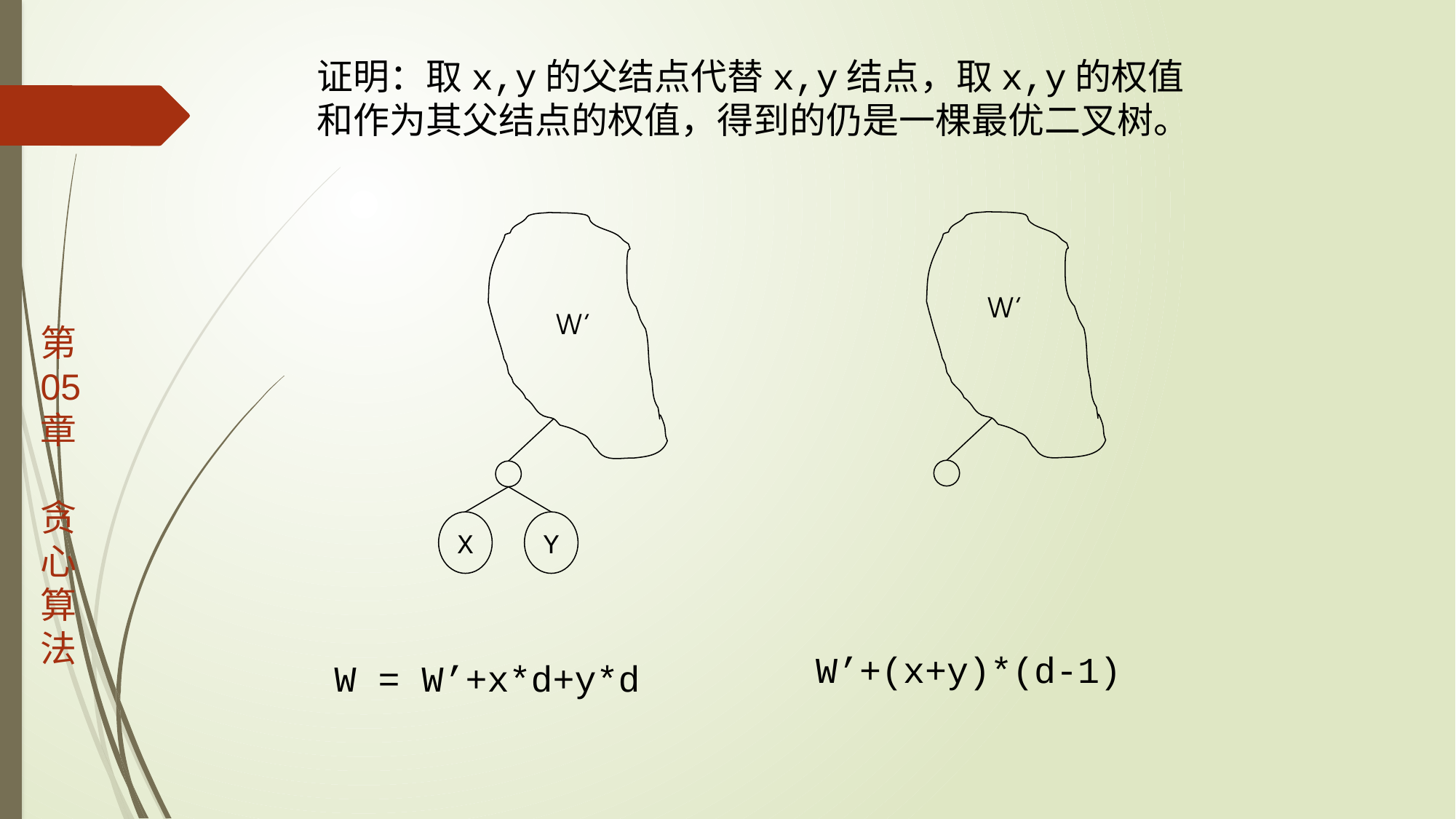

证明：取x,y的父结点代替x,y结点，取x,y的权值和作为其父结点的权值，得到的仍是一棵最优二叉树。

W’
W’

X
Y
W’+(x+y)*(d-1)
W = W’+x*d+y*d